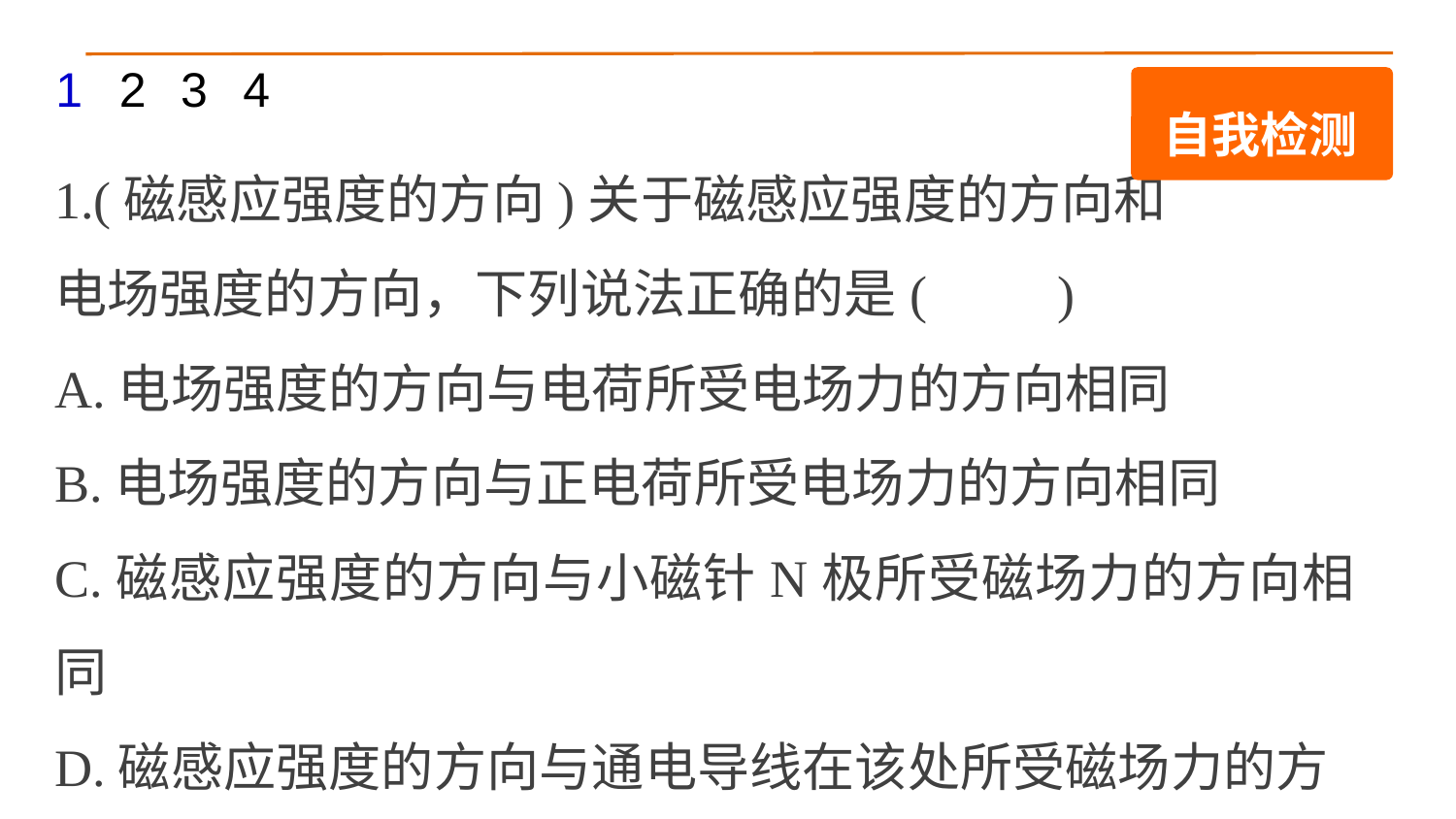

1
2
3
4

自我检测
1.(磁感应强度的方向)关于磁感应强度的方向和
电场强度的方向，下列说法正确的是(　　)
A.电场强度的方向与电荷所受电场力的方向相同
B.电场强度的方向与正电荷所受电场力的方向相同
C.磁感应强度的方向与小磁针N极所受磁场力的方向相同
D.磁感应强度的方向与通电导线在该处所受磁场力的方
   向相同